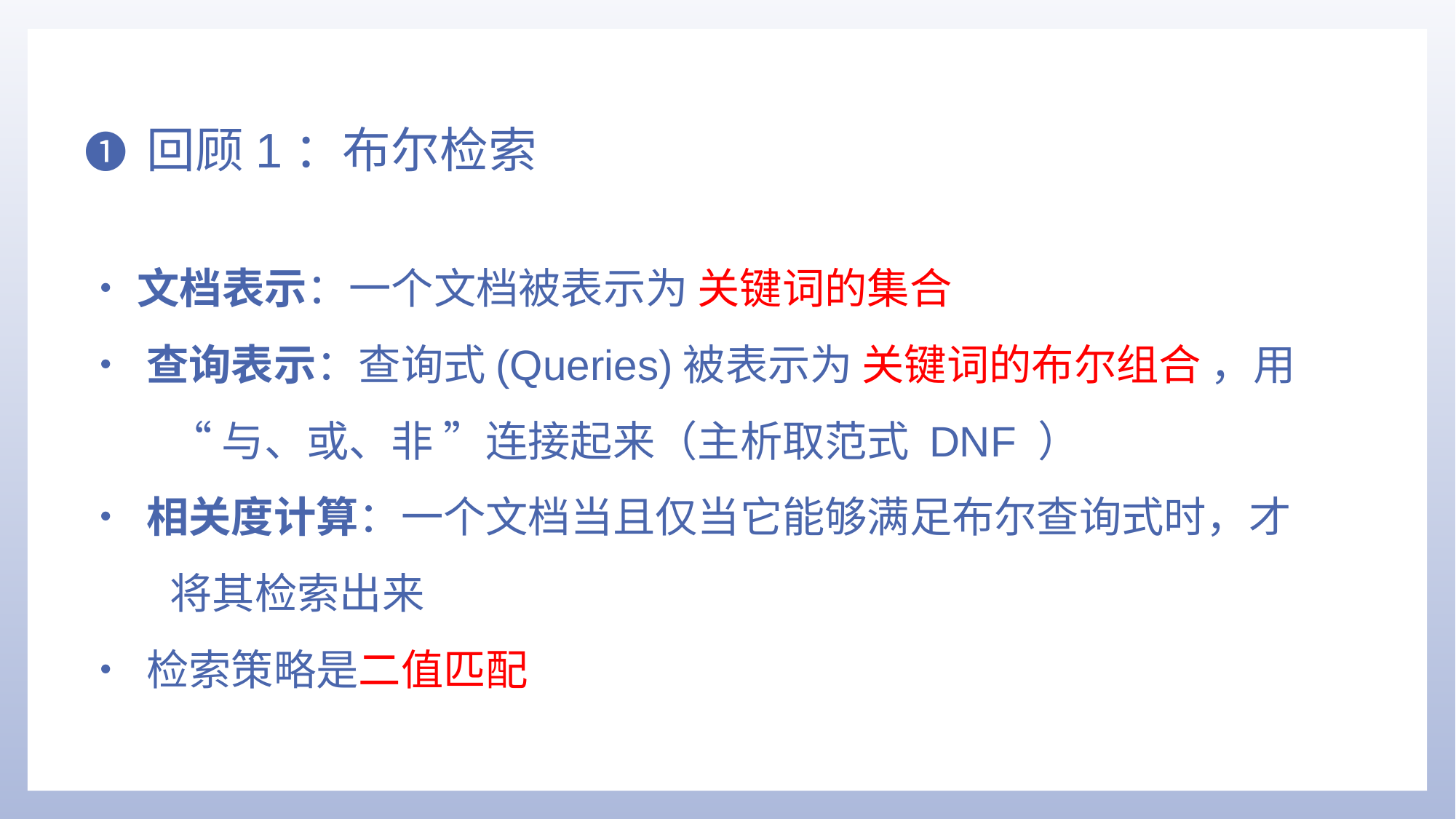

❶ 回顾1：布尔检索

•文档表示：一个文档被表示为 关键词的集合
• 查询表示：查询式(Queries)被表示为 关键词的布尔组合 ，用 “ 与、或、非 ”连接起来（主析取范式 DNF ）
• 相关度计算：一个文档当且仅当它能够满足布尔查询式时，才将其检索出来
• 检索策略是二值匹配